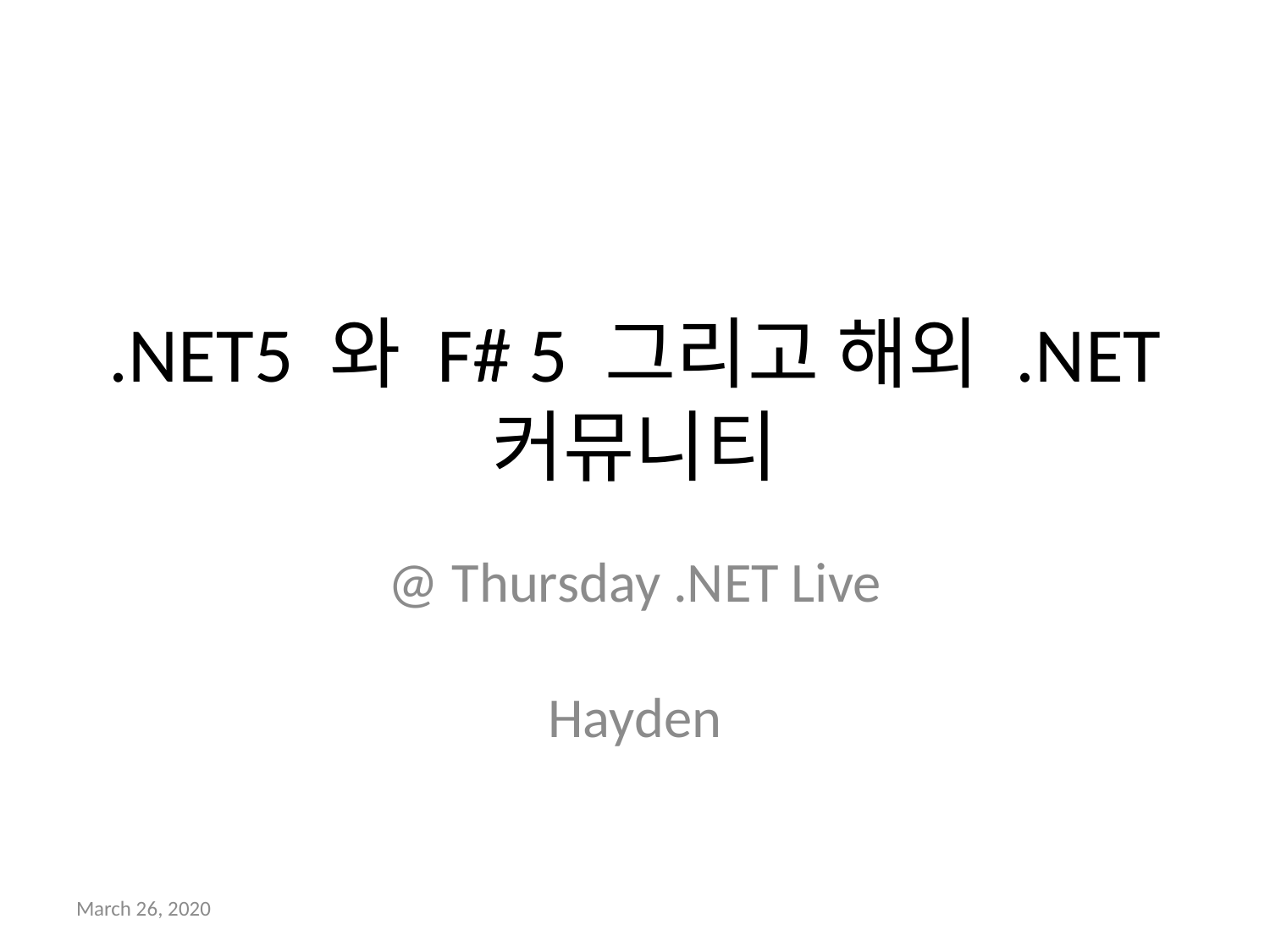

# .NET5 와 F# 5 그리고 해외 .NET 커뮤니티
@ Thursday .NET Live
Hayden
March 26, 2020